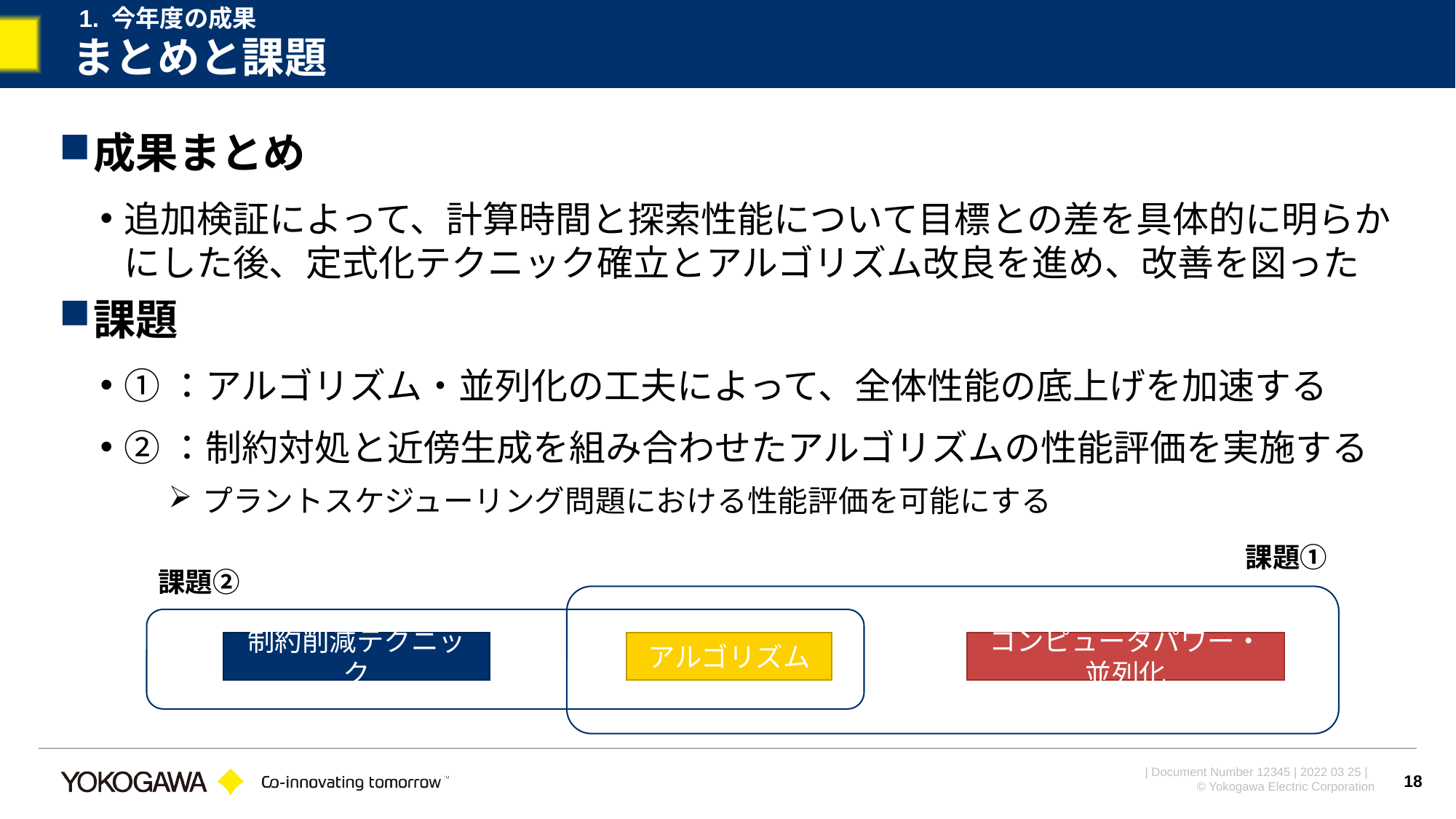

1. 今年度の成果
# まとめと課題
成果まとめ
追加検証によって、計算時間と探索性能について目標との差を具体的に明らかにした後、定式化テクニック確立とアルゴリズム改良を進め、改善を図った
課題
①：アルゴリズム・並列化の工夫によって、全体性能の底上げを加速する
②：制約対処と近傍生成を組み合わせたアルゴリズムの性能評価を実施する
プラントスケジューリング問題における性能評価を可能にする
課題①
課題②

制約削減テクニック
アルゴリズム
コンピュータパワー・並列化
18